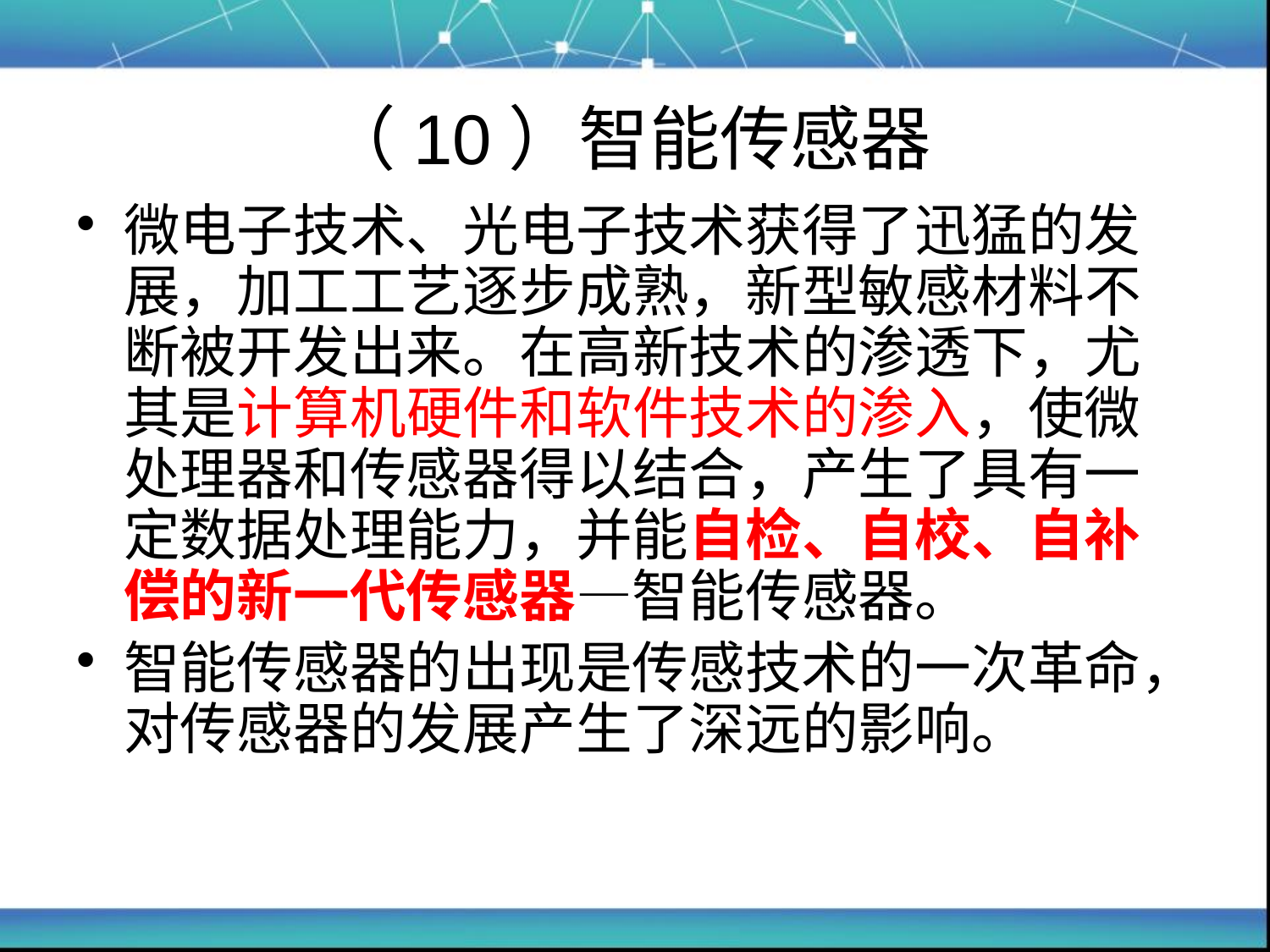

# （10）智能传感器
微电子技术、光电子技术获得了迅猛的发展，加工工艺逐步成熟，新型敏感材料不断被开发出来。在高新技术的渗透下，尤其是计算机硬件和软件技术的渗入，使微处理器和传感器得以结合，产生了具有一定数据处理能力，并能自检、自校、自补偿的新一代传感器—智能传感器。
智能传感器的出现是传感技术的一次革命，对传感器的发展产生了深远的影响。

31